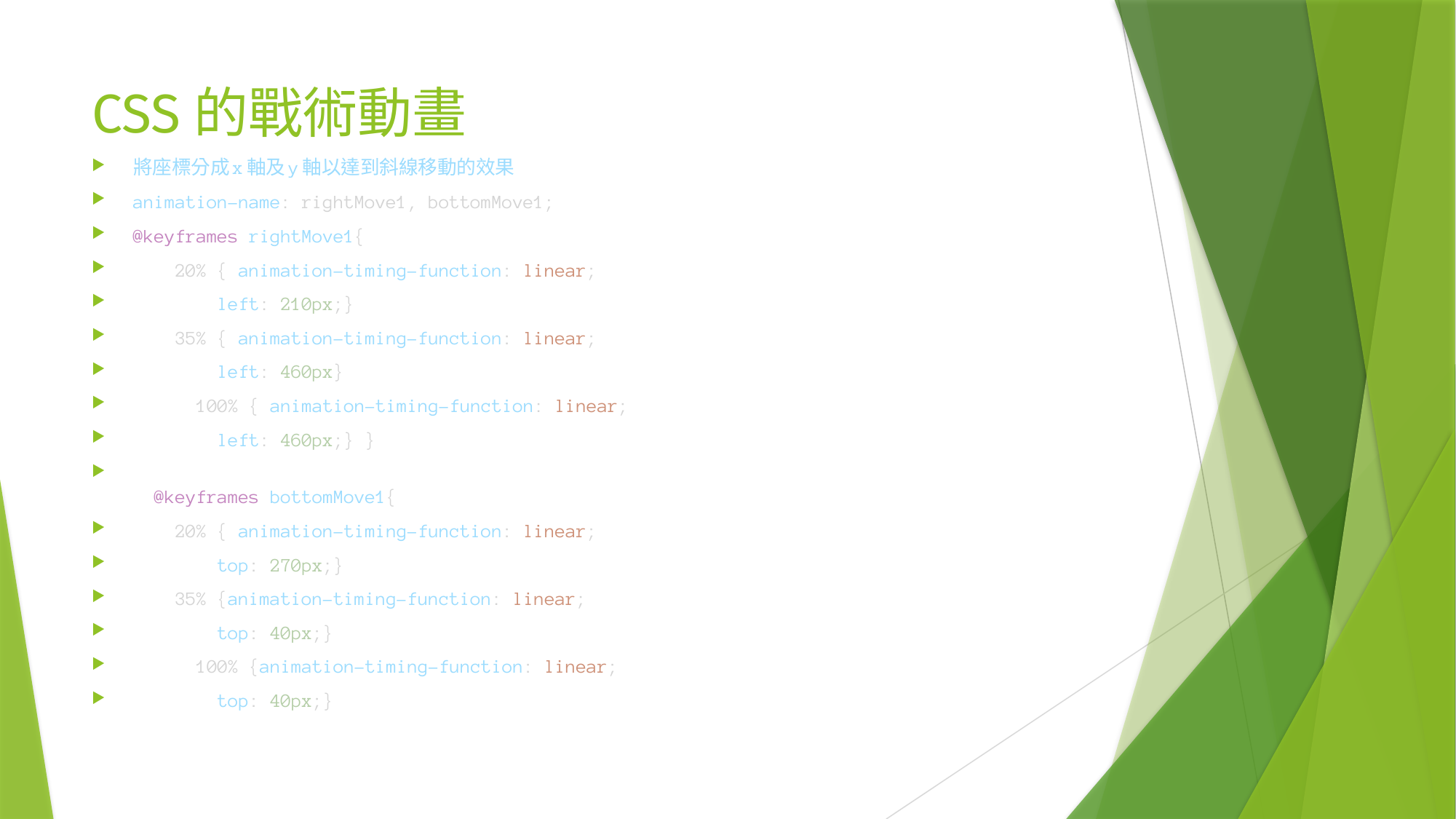

# CSS的戰術動畫
將座標分成x軸及y軸以達到斜線移動的效果
animation-name: rightMove1, bottomMove1;
@keyframes rightMove1{
    20% { animation-timing-function: linear;
        left: 210px;}
    35% { animation-timing-function: linear;
        left: 460px}
      100% { animation-timing-function: linear;
        left: 460px;} }
  @keyframes bottomMove1{
    20% { animation-timing-function: linear;
        top: 270px;}
    35% {animation-timing-function: linear;
        top: 40px;}
      100% {animation-timing-function: linear;
        top: 40px;}